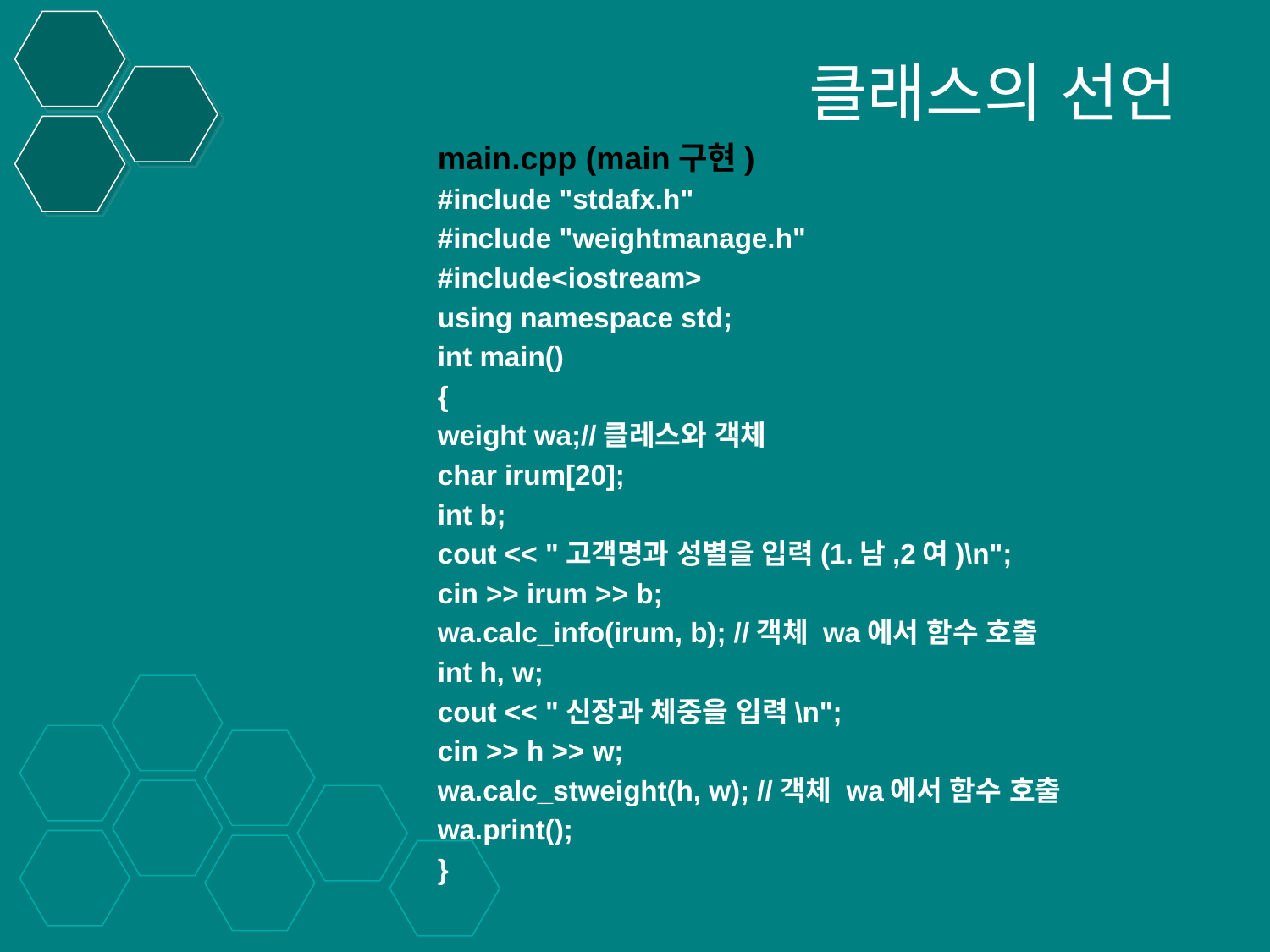

# 클래스의 선언
main.cpp (main구현)
#include "stdafx.h"
#include "weightmanage.h"
#include<iostream>
using namespace std;
int main()
{
weight wa;//클레스와 객체
char irum[20];
int b;
cout << "고객명과 성별을 입력(1.남,2여)\n";
cin >> irum >> b;
wa.calc_info(irum, b); //객체 wa에서 함수 호출
int h, w;
cout << "신장과 체중을 입력\n";
cin >> h >> w;
wa.calc_stweight(h, w); //객체 wa에서 함수 호출
wa.print();
}